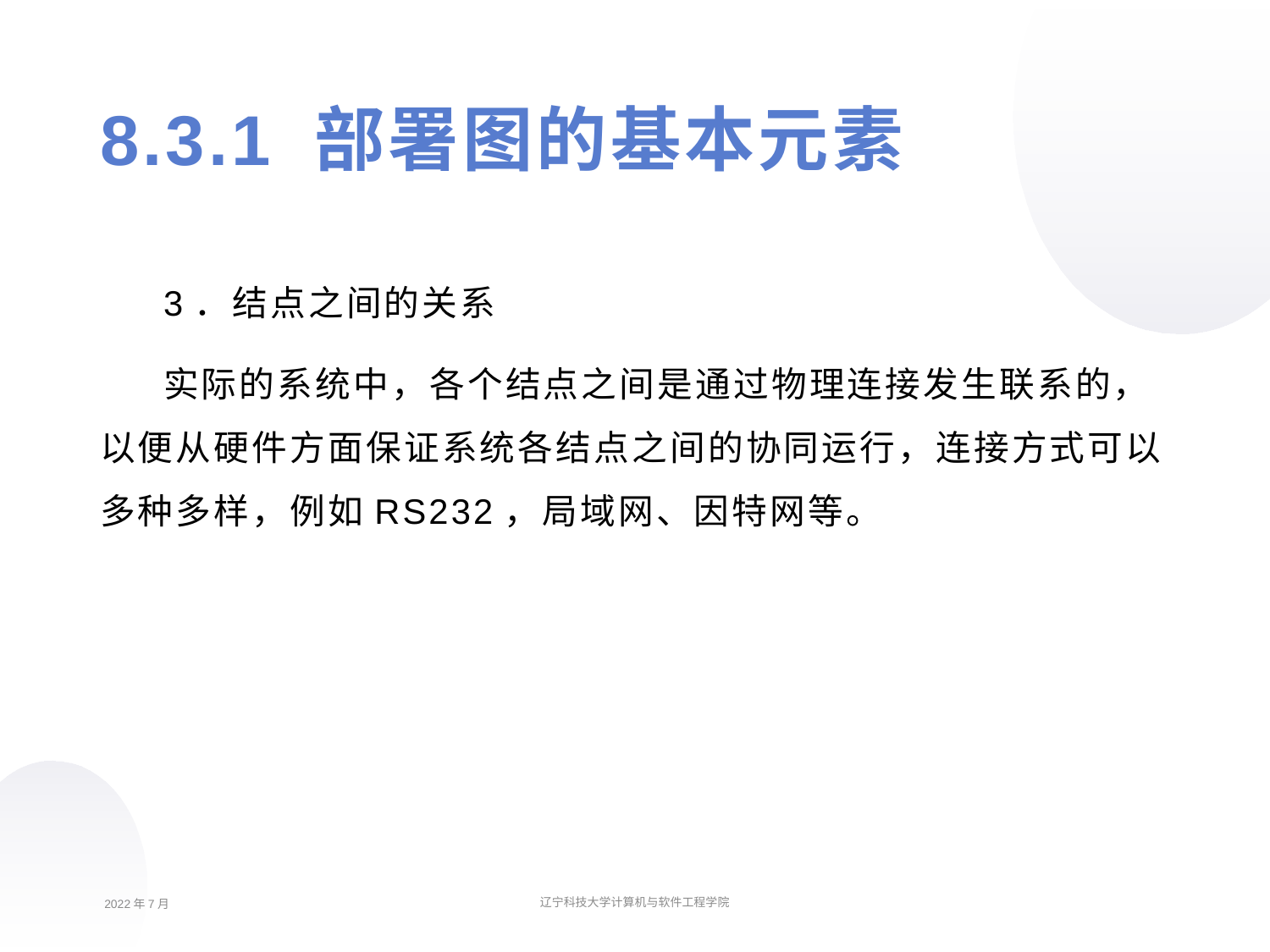

8.3.1 部署图的基本元素
3．结点之间的关系
实际的系统中，各个结点之间是通过物理连接发生联系的，以便从硬件方面保证系统各结点之间的协同运行，连接方式可以多种多样，例如RS232，局域网、因特网等。

2022年7月
辽宁科技大学计算机与软件工程学院
75